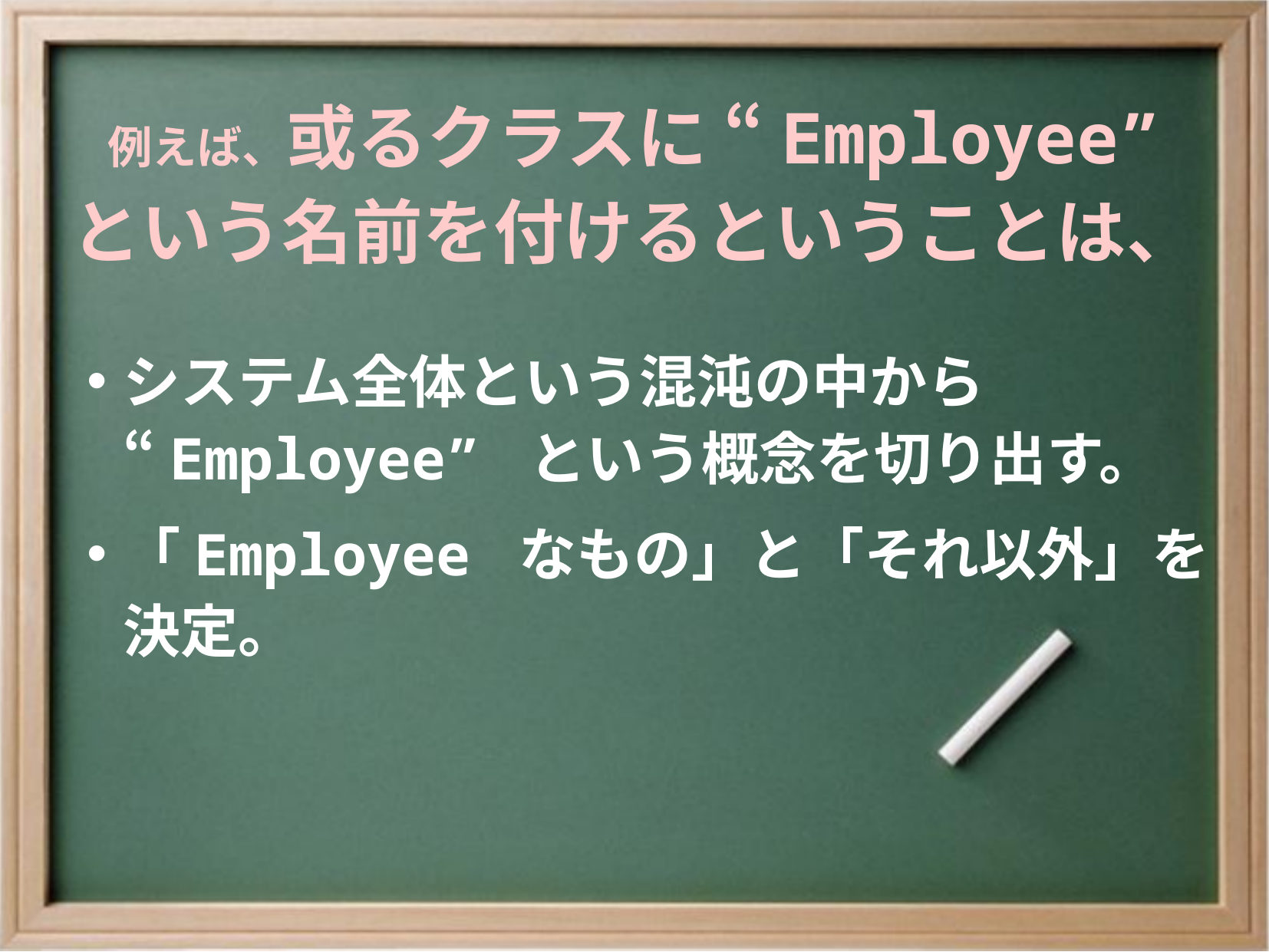

# 例えば、或るクラスに “Employee” という名前を付けるということは、
システム全体という混沌の中から “Employee” という概念を切り出す。
「Employee なもの」と「それ以外」を
決定。